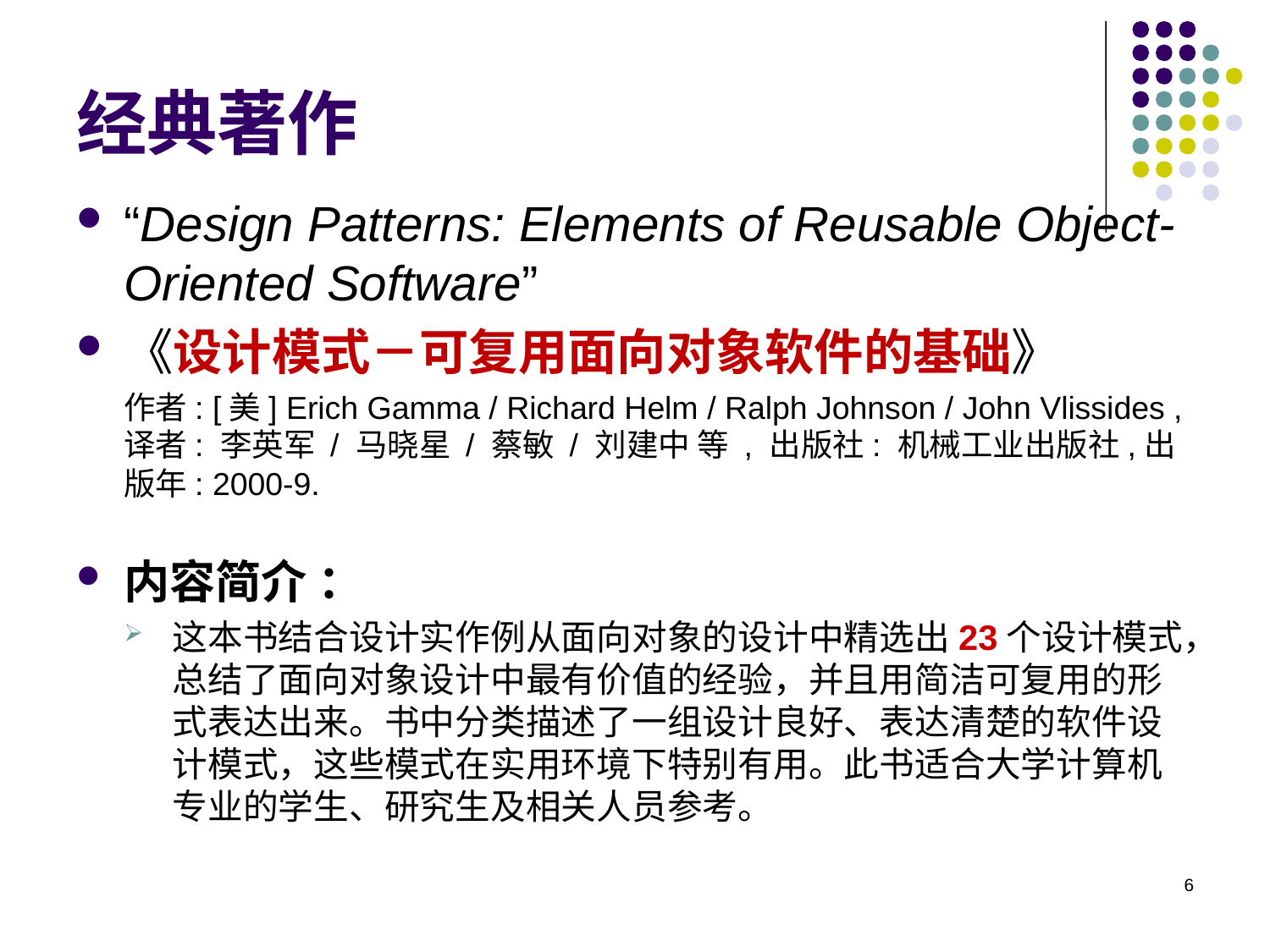

# 经典著作
“Design Patterns: Elements of Reusable Object-Oriented Software”
《设计模式－可复用面向对象软件的基础》
	作者: [美] Erich Gamma / Richard Helm / Ralph Johnson / John Vlissides , 译者: 李英军 / 马晓星 / 蔡敏 / 刘建中 等 , 出版社: 机械工业出版社,出版年: 2000-9.
内容简介 ：
这本书结合设计实作例从面向对象的设计中精选出23个设计模式，总结了面向对象设计中最有价值的经验，并且用简洁可复用的形式表达出来。书中分类描述了一组设计良好、表达清楚的软件设计模式，这些模式在实用环境下特别有用。此书适合大学计算机专业的学生、研究生及相关人员参考。
6